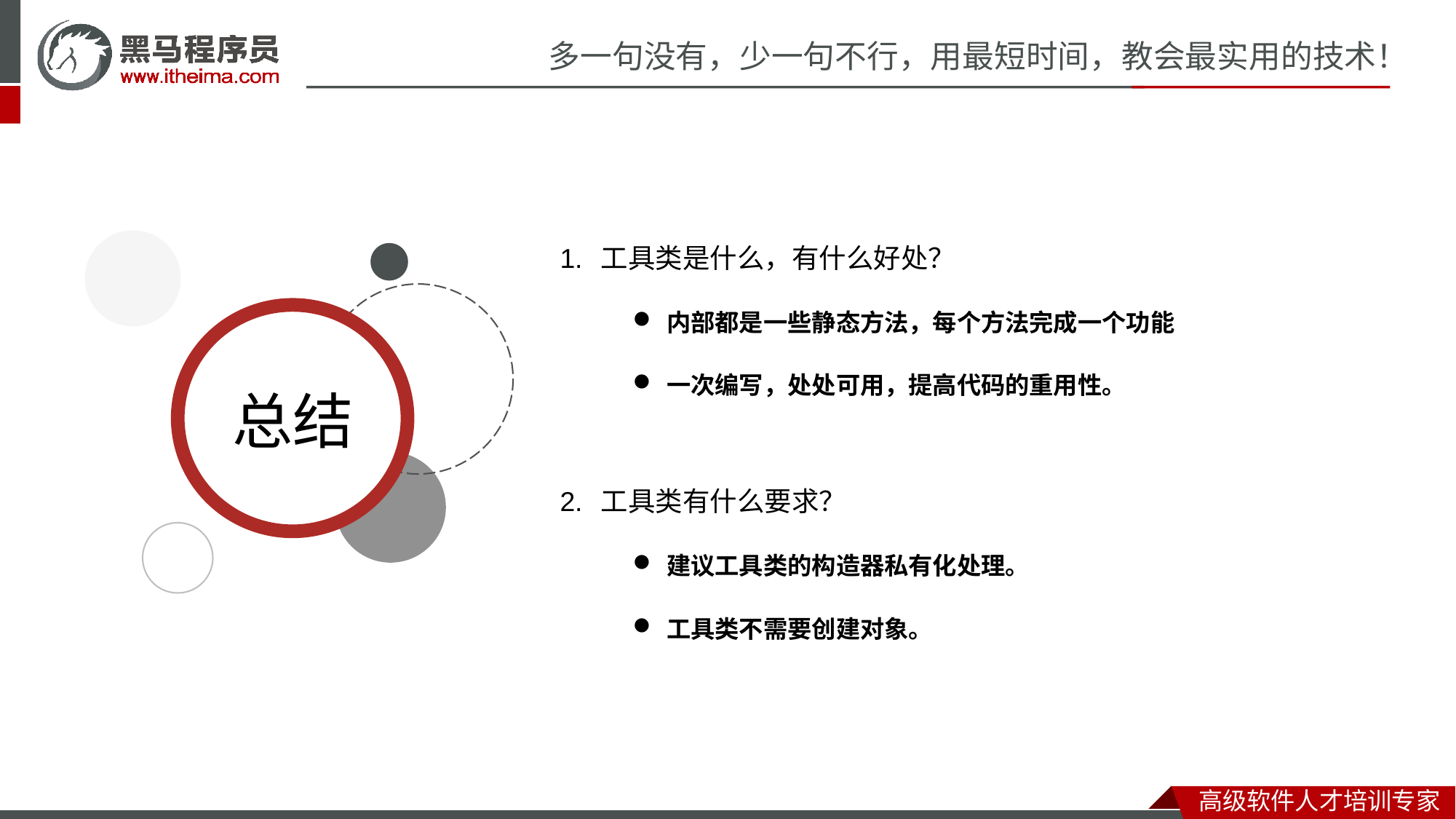

工具类是什么，有什么好处？
内部都是一些静态方法，每个方法完成一个功能
一次编写，处处可用，提高代码的重用性。

工具类有什么要求？
建议工具类的构造器私有化处理。
工具类不需要创建对象。